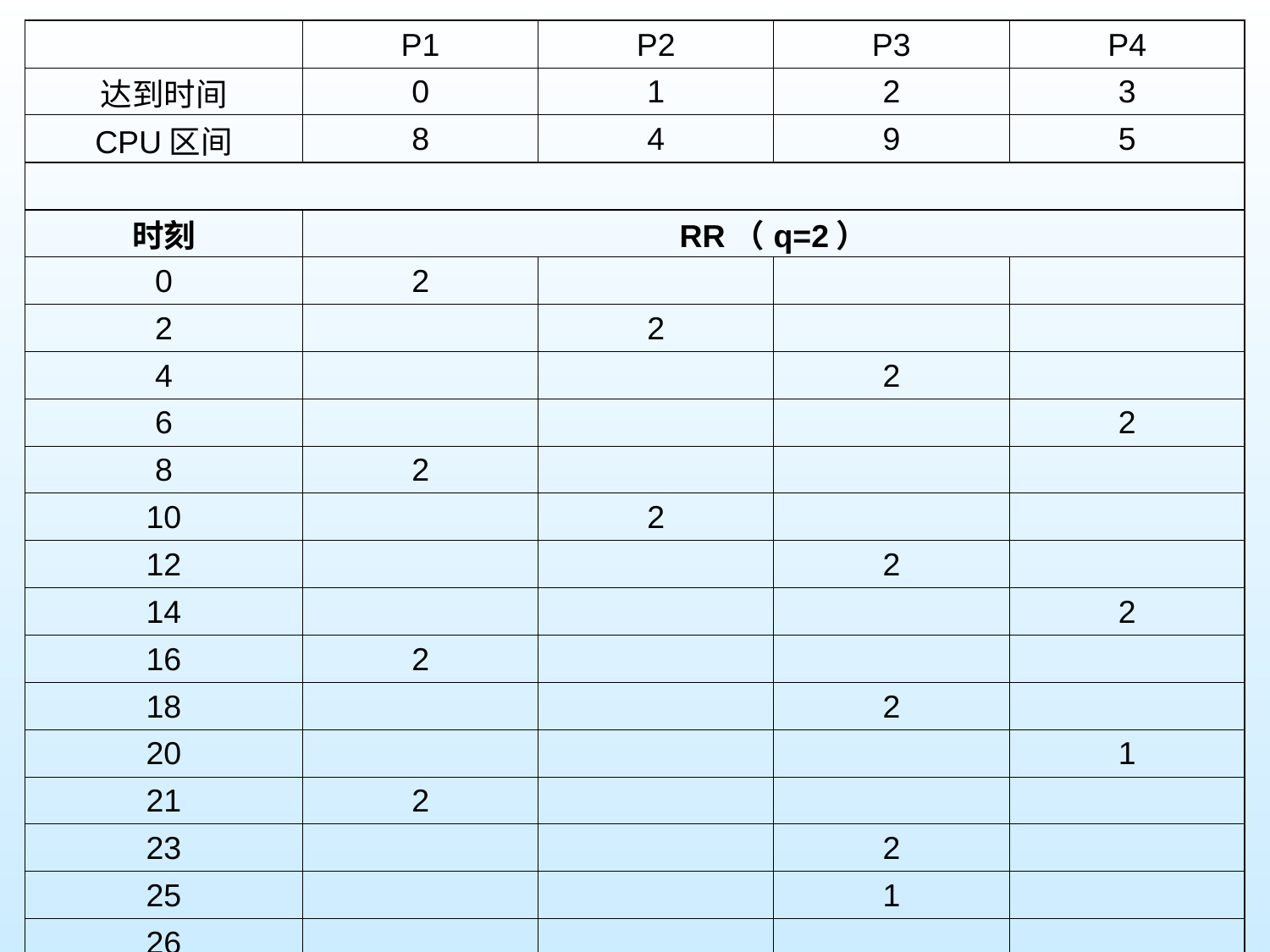

|  | P1 | P2 | P3 | P4 |
| --- | --- | --- | --- | --- |
| 达到时间 | 0 | 1 | 2 | 3 |
| CPU区间 | 8 | 4 | 9 | 5 |
|  |  |  |  |  |
| 时刻 | RR（q=2） |  |  |  |
| 0 | 2 |  |  |  |
| 2 |  | 2 |  |  |
| 4 |  |  | 2 |  |
| 6 |  |  |  | 2 |
| 8 | 2 |  |  |  |
| 10 |  | 2 |  |  |
| 12 |  |  | 2 |  |
| 14 |  |  |  | 2 |
| 16 | 2 |  |  |  |
| 18 |  |  | 2 |  |
| 20 |  |  |  | 1 |
| 21 | 2 |  |  |  |
| 23 |  |  | 2 |  |
| 25 |  |  | 1 |  |
| 26 |  |  |  |  |
| 周转时间 | 23-0=23 | 12-1=11 | 26-2=24 | 21-3=18 |
| 平均周转时间 | (23+11+24+18)/4=19 |  |  |  |